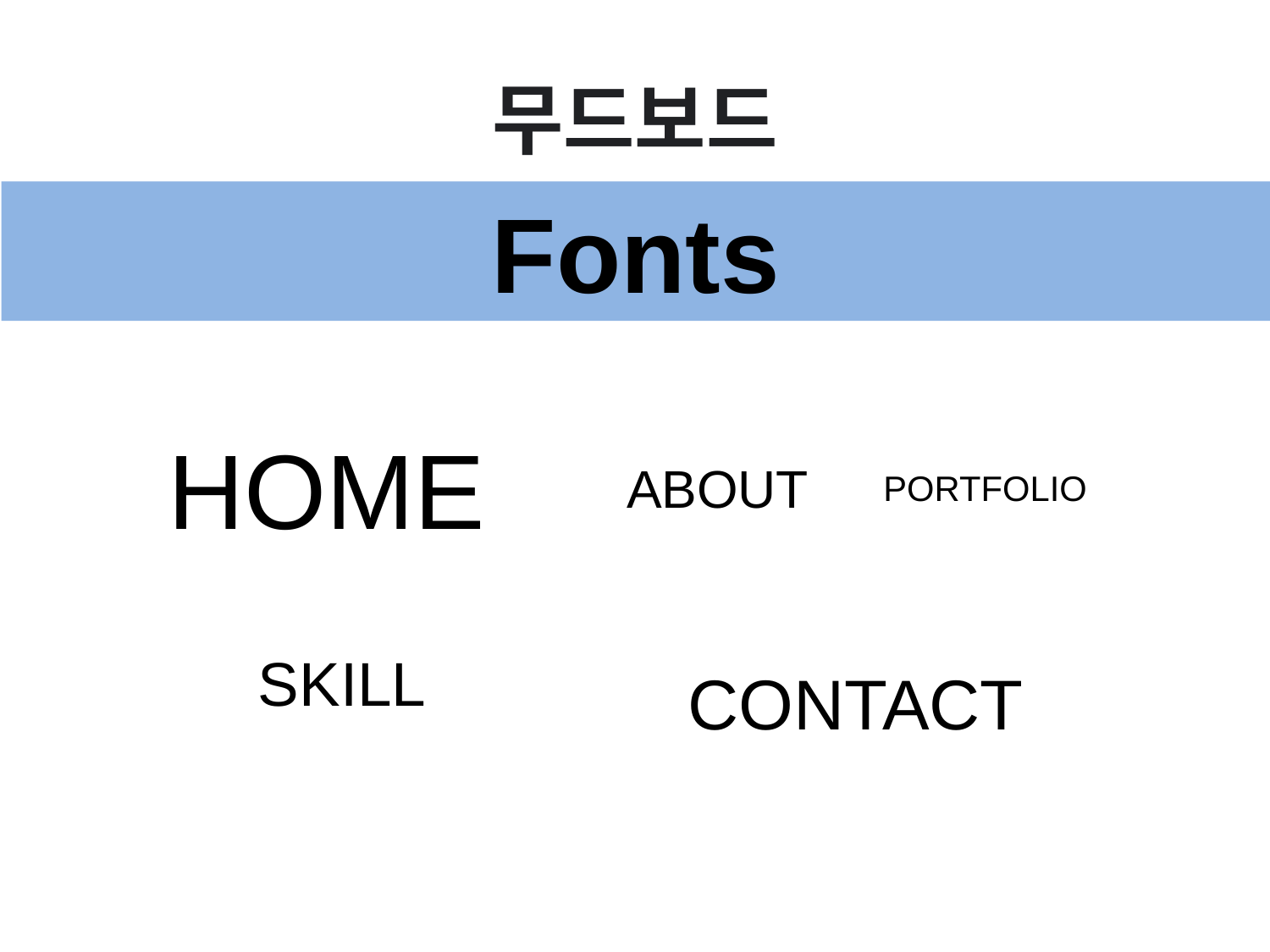

# 무드보드
Fonts
HOME
ABOUT
PORTFOLIO
SKILL
CONTACT